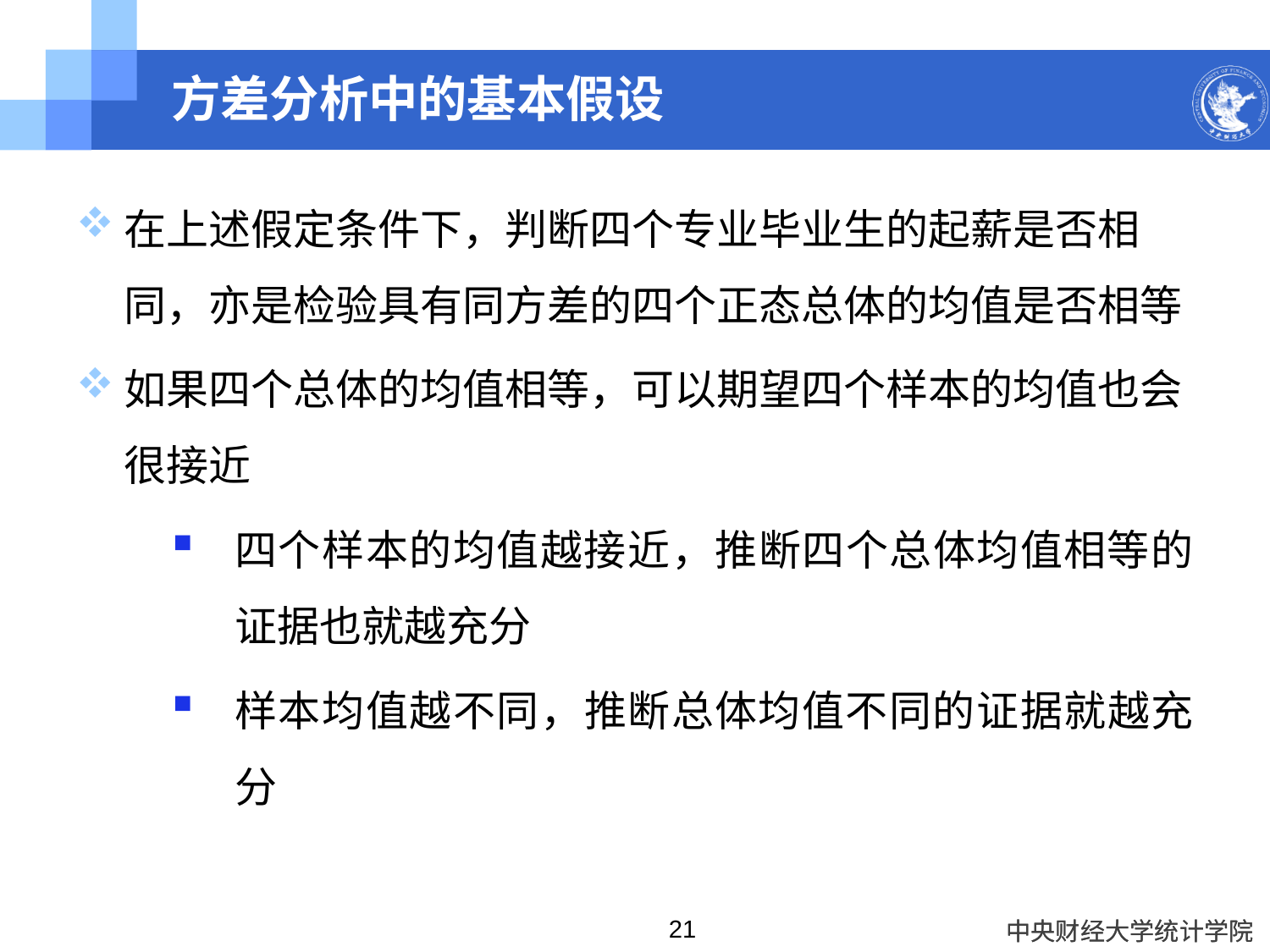

# 方差分析中的基本假设
在上述假定条件下，判断四个专业毕业生的起薪是否相同，亦是检验具有同方差的四个正态总体的均值是否相等
如果四个总体的均值相等，可以期望四个样本的均值也会很接近
四个样本的均值越接近，推断四个总体均值相等的证据也就越充分
样本均值越不同，推断总体均值不同的证据就越充分
21